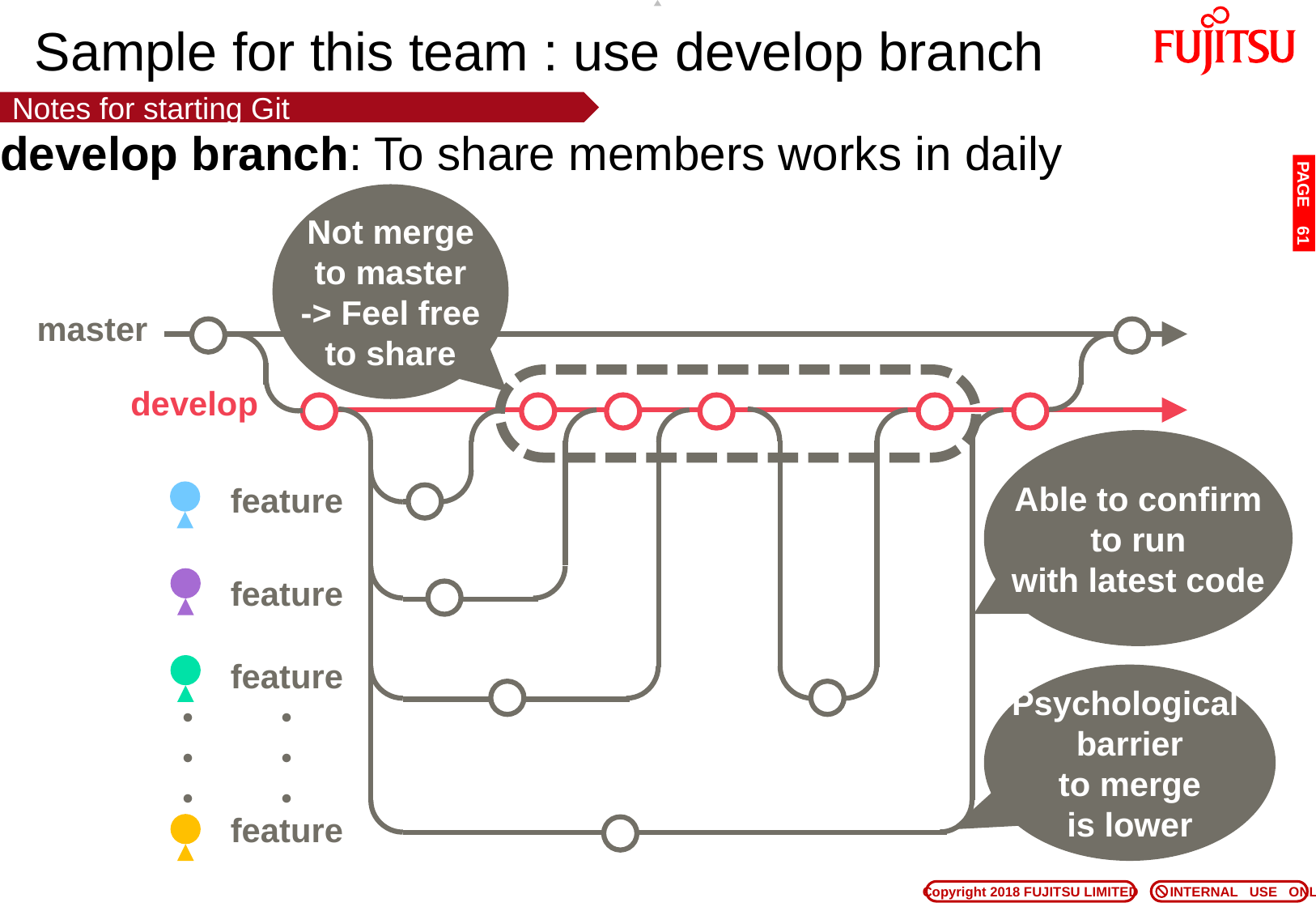

# Sample for this team : use develop branch
Notes for starting Git
develop branch: To share members works in daily
Not merge
to master
-> Feel free
to share
PAGE    61
master

develop

Able to confirm
to run
with latest code

feature

feature

feature

Psychological
barrier
to merge
is lower

・・・
・・・

feature